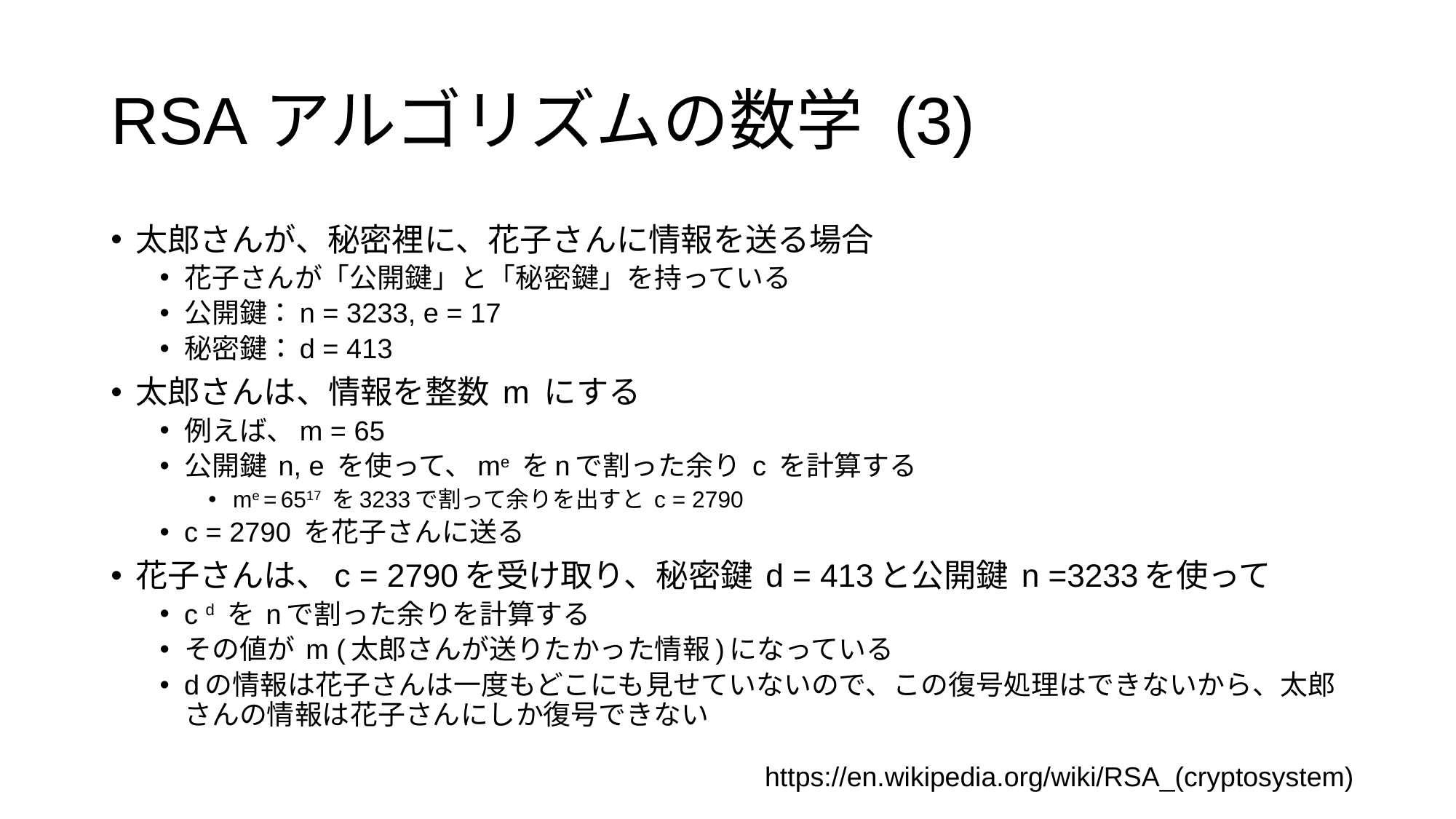

# RSAアルゴリズムの数学 (3)
太郎さんが、秘密裡に、花子さんに情報を送る場合
花子さんが「公開鍵」と「秘密鍵」を持っている
公開鍵：n = 3233, e = 17
秘密鍵：d = 413
太郎さんは、情報を整数 m にする
例えば、m = 65
公開鍵 n, e を使って、me をnで割った余り c を計算する
me = 6517 を3233で割って余りを出すと c = 2790
c = 2790 を花子さんに送る
花子さんは、c = 2790を受け取り、秘密鍵 d = 413と公開鍵 n =3233を使って
c d を nで割った余りを計算する
その値が m (太郎さんが送りたかった情報)になっている
dの情報は花子さんは一度もどこにも見せていないので、この復号処理はできないから、太郎さんの情報は花子さんにしか復号できない
https://en.wikipedia.org/wiki/RSA_(cryptosystem)